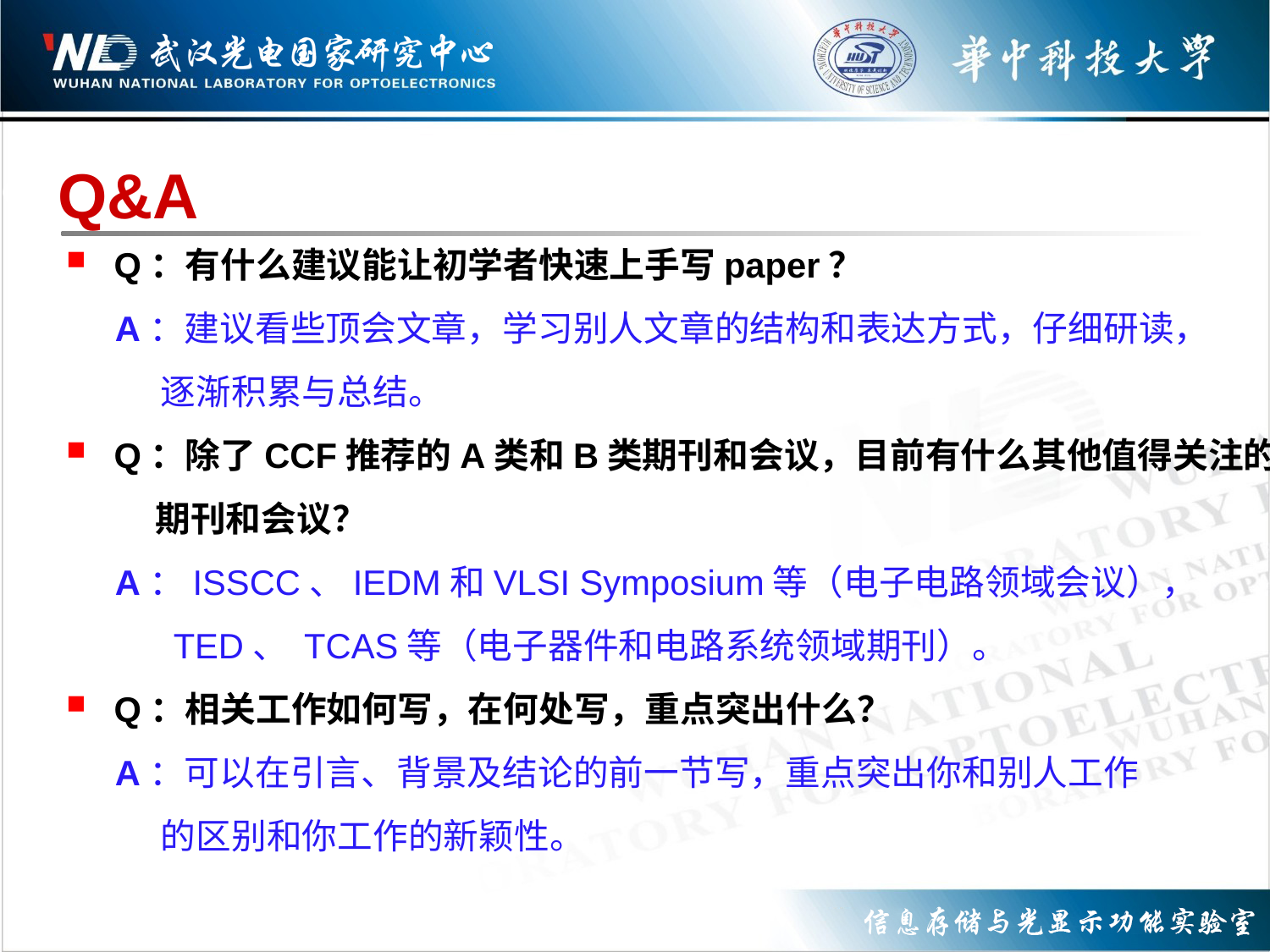

# Q&A

Q：有什么建议能让初学者快速上手写paper？
     A：建议看些顶会文章，学习别人文章的结构和表达方式，仔细研读，
           逐渐积累与总结。
Q：除了CCF推荐的A类和B类期刊和会议，目前有什么其他值得关注的
          期刊和会议？
     A：ISSCC、IEDM和VLSI Symposium等（电子电路领域会议），
           TED、 TCAS等（电子器件和电路系统领域期刊）。
Q：相关工作如何写，在何处写，重点突出什么？
     A：可以在引言、背景及结论的前一节写，重点突出你和别人工作
           的区别和你工作的新颖性。